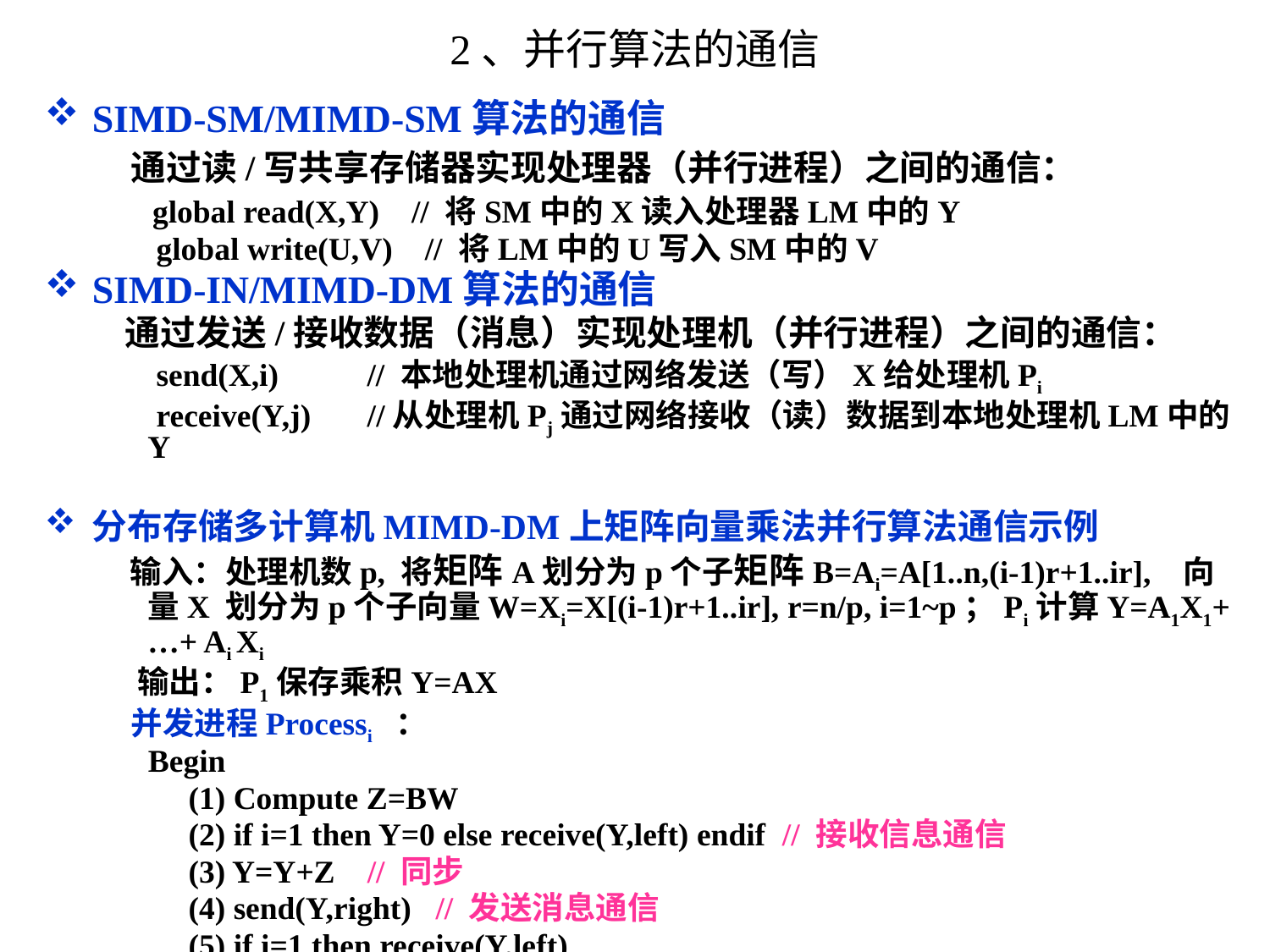

# 2、并行算法的通信
SIMD-SM/MIMD-SM算法的通信
        通过读/写共享存储器实现处理器（并行进程）之间的通信：
     global read(X,Y)    // 将SM中的X读入处理器LM中的Y
      global write(U,V)    // 将LM中的U写入SM中的V
SIMD-IN/MIMD-DM算法的通信
         通过发送/接收数据（消息）实现处理机（并行进程）之间的通信：
      send(X,i)           // 本地处理机通过网络发送（写）X给处理机Pi
      receive(Y,j)       //从处理机Pj通过网络接收（读）数据到本地处理机LM中的Y

分布存储多计算机MIMD-DM上矩阵向量乘法并行算法通信示例
  输入：处理机数p, 将矩阵A划分为p个子矩阵B=Ai=A[1..n,(i-1)r+1..ir],   向量X 划分为p个子向量W=Xi=X[(i-1)r+1..ir], r=n/p, i=1~p；Pi计算Y=A1X1+…+ Ai Xi
   输出：P1保存乘积Y=AX
   并发进程Processi  ：
     Begin
          (1) Compute Z=BW
          (2) if i=1 then Y=0 else receive(Y,left) endif  // 接收信息通信
          (3) Y=Y+Z    // 同步
          (4) send(Y,right)   // 发送消息通信
          (5) if i=1 then receive(Y,left)
     End